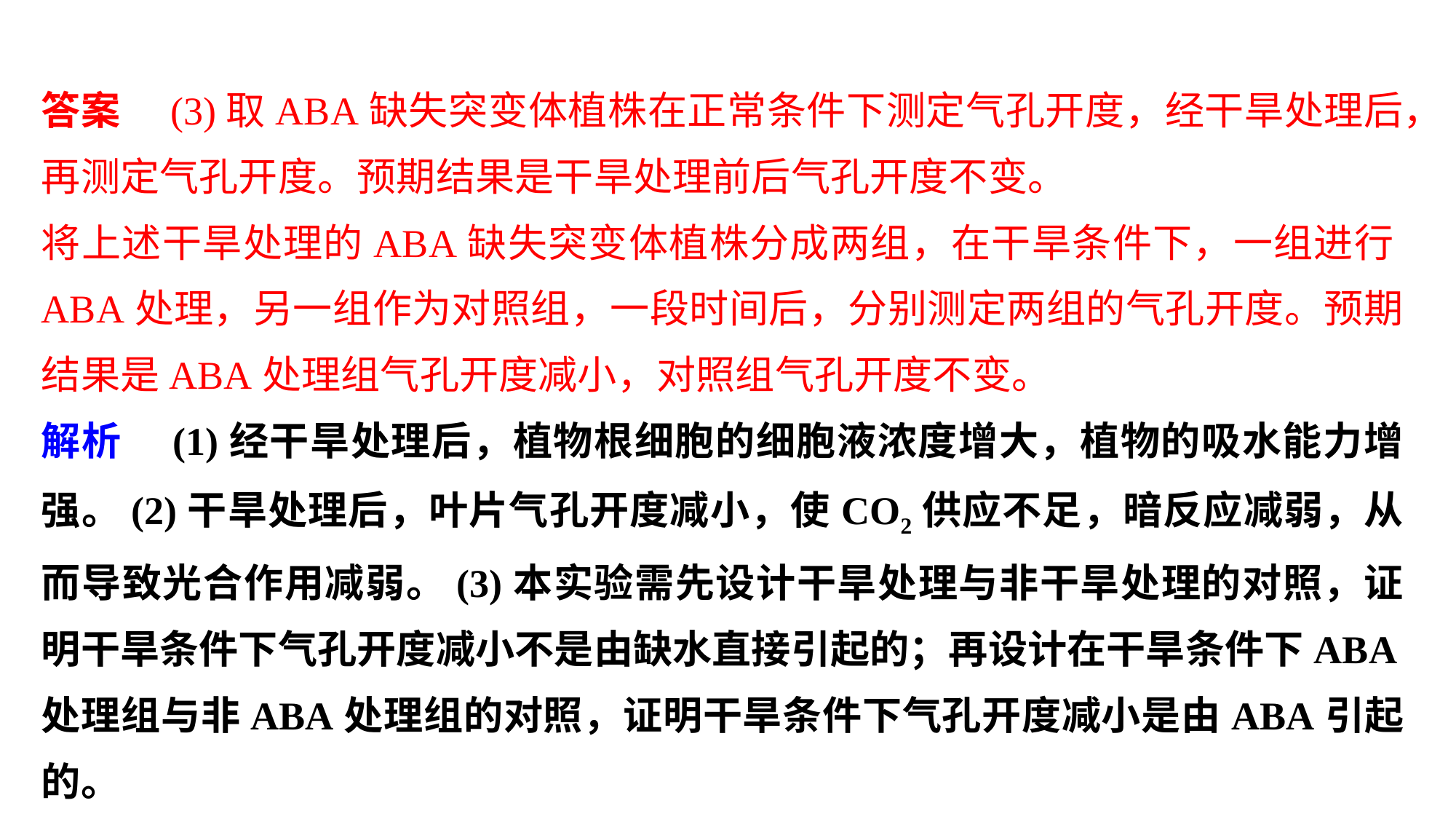

答案　(3)取ABA缺失突变体植株在正常条件下测定气孔开度，经干旱处理后，再测定气孔开度。预期结果是干旱处理前后气孔开度不变。
将上述干旱处理的ABA缺失突变体植株分成两组，在干旱条件下，一组进行ABA处理，另一组作为对照组，一段时间后，分别测定两组的气孔开度。预期结果是ABA处理组气孔开度减小，对照组气孔开度不变。
解析　(1)经干旱处理后，植物根细胞的细胞液浓度增大，植物的吸水能力增强。(2)干旱处理后，叶片气孔开度减小，使CO2供应不足，暗反应减弱，从而导致光合作用减弱。(3)本实验需先设计干旱处理与非干旱处理的对照，证明干旱条件下气孔开度减小不是由缺水直接引起的；再设计在干旱条件下ABA处理组与非ABA处理组的对照，证明干旱条件下气孔开度减小是由ABA引起的。